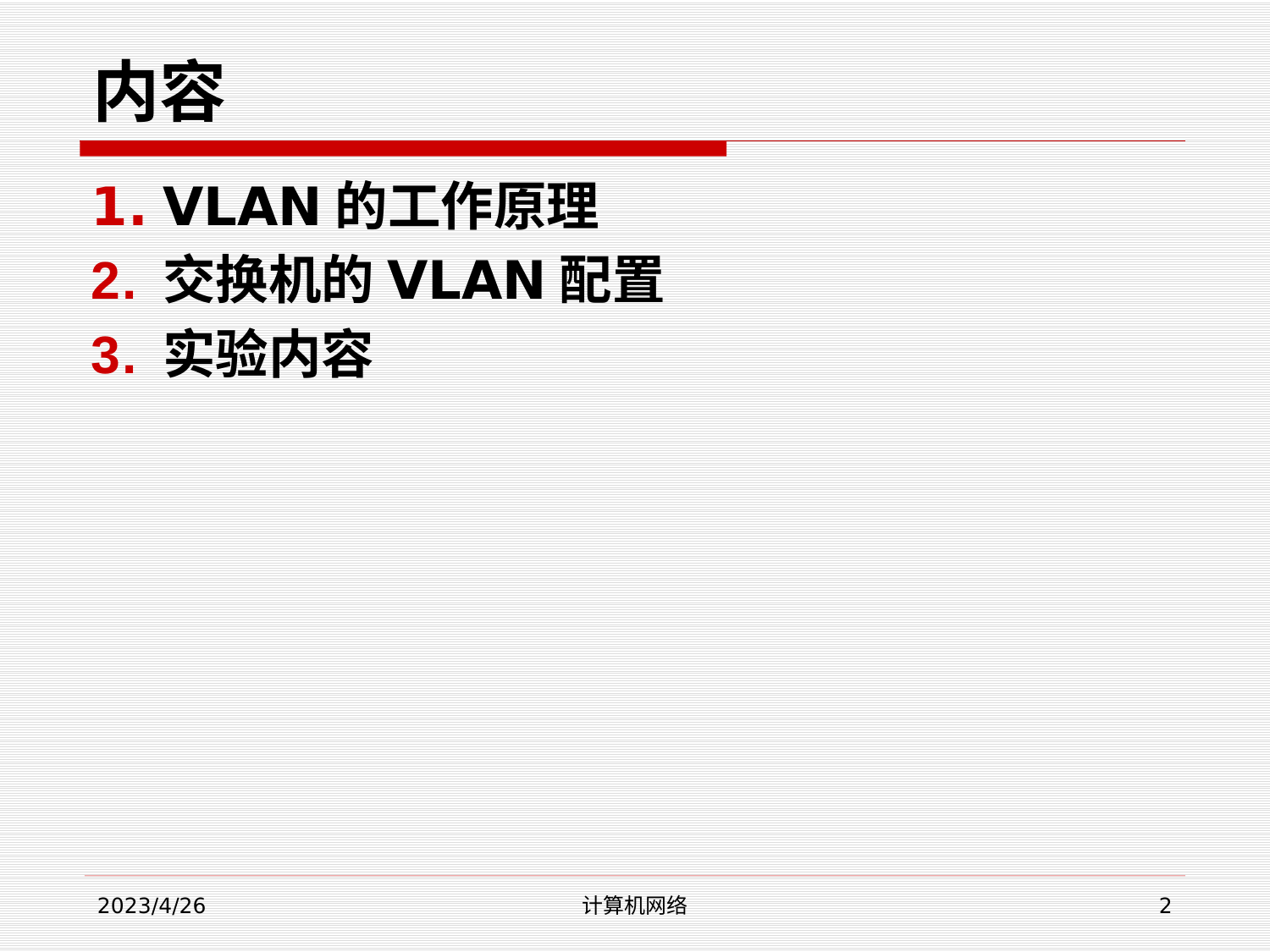

# 内容
VLAN的工作原理
交换机的VLAN配置
实验内容
2023/4/26
计算机网络
2